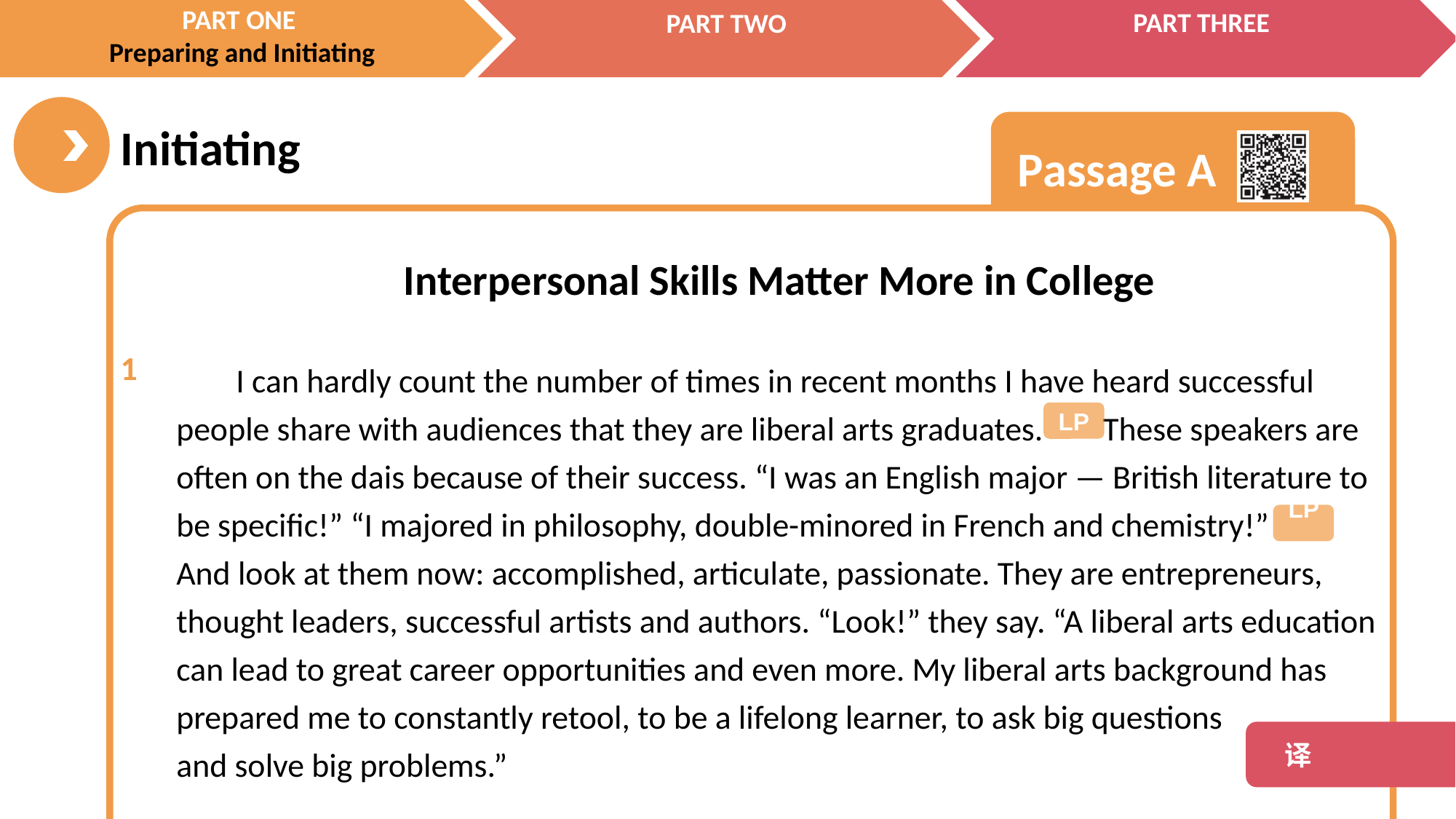

Interpersonal Skills Matter More in College

        I can hardly count the number of times in recent months I have heard successful
people share with audiences that they are liberal arts graduates.        These speakers are often on the dais because of their success. “I was an English major — British literature to be specific!” “I majored in philosophy, double-minored in French and chemistry!”
And look at them now: accomplished, articulate, passionate. They are entrepreneurs, thought leaders, successful artists and authors. “Look!” they say. “A liberal arts education can lead to great career opportunities and even more. My liberal arts background has prepared me to constantly retool, to be a lifelong learner, to ask big questions
and solve big problems.”

1

LP
LP
   译